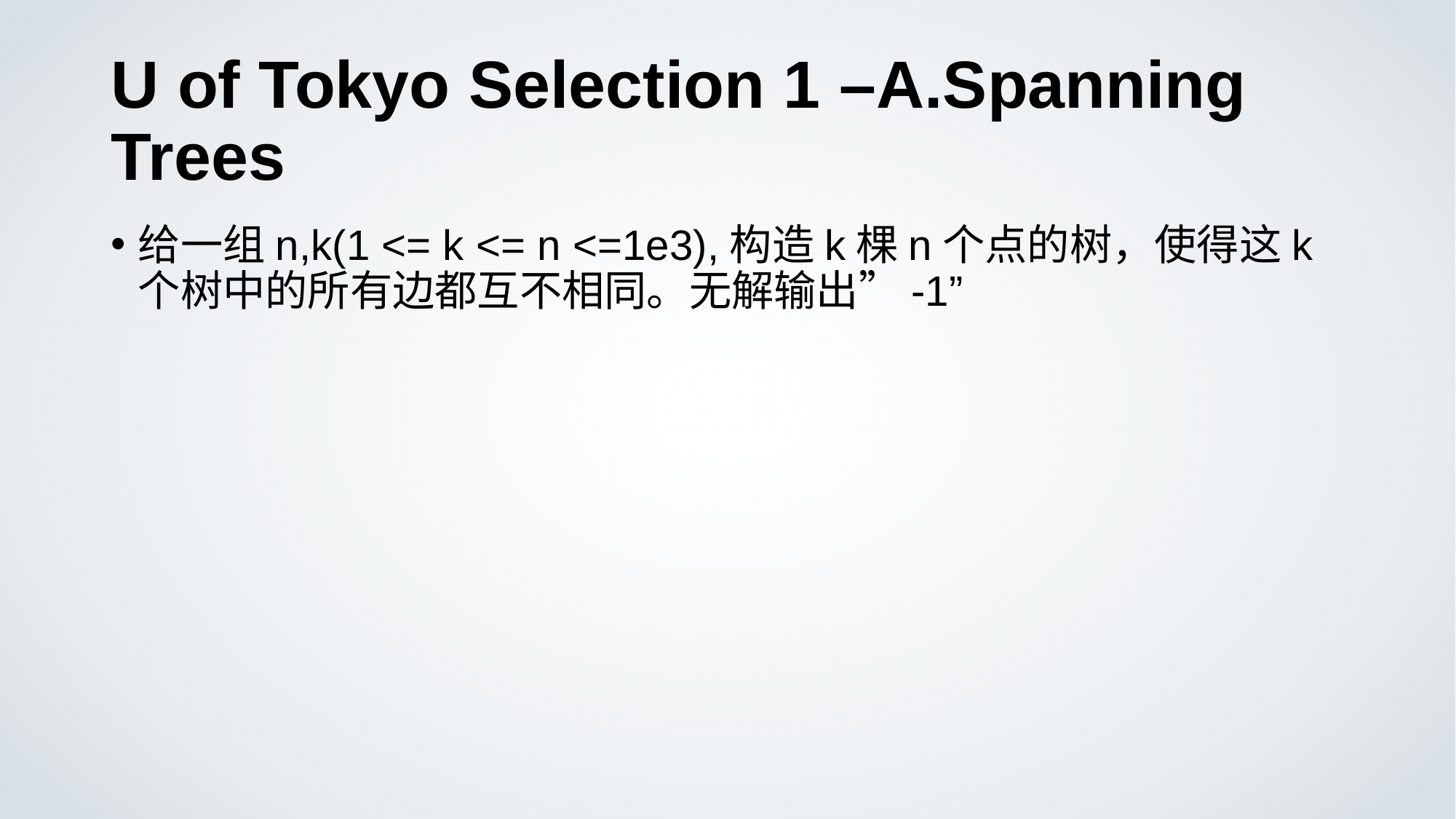

# U of Tokyo Selection 1 –A.Spanning Trees
给一组n,k(1 <= k <= n <=1e3),构造k棵n个点的树，使得这k个树中的所有边都互不相同。无解输出”-1”